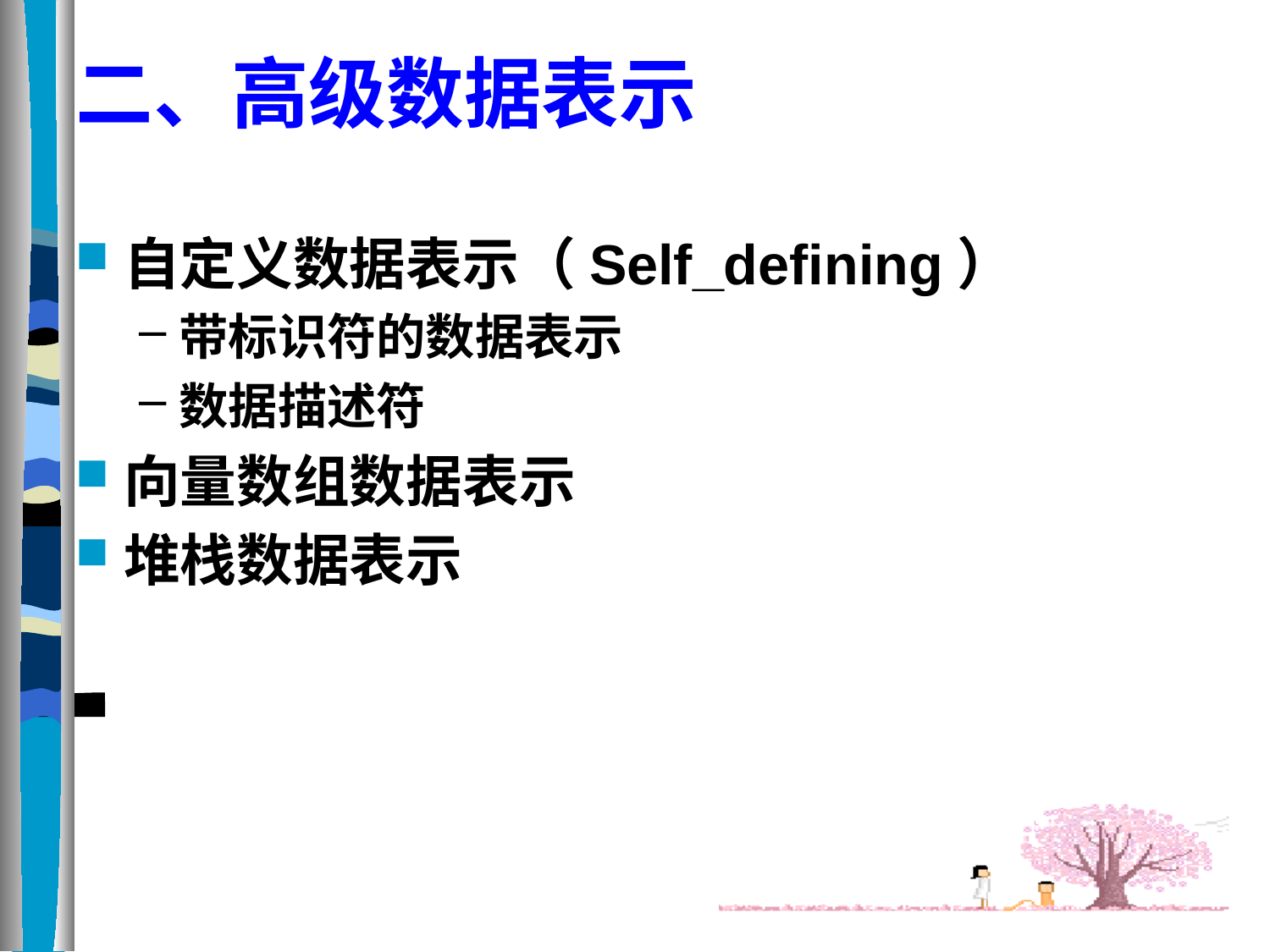

# 二、高级数据表示
自定义数据表示（Self_defining）
带标识符的数据表示
数据描述符
向量数组数据表示
堆栈数据表示